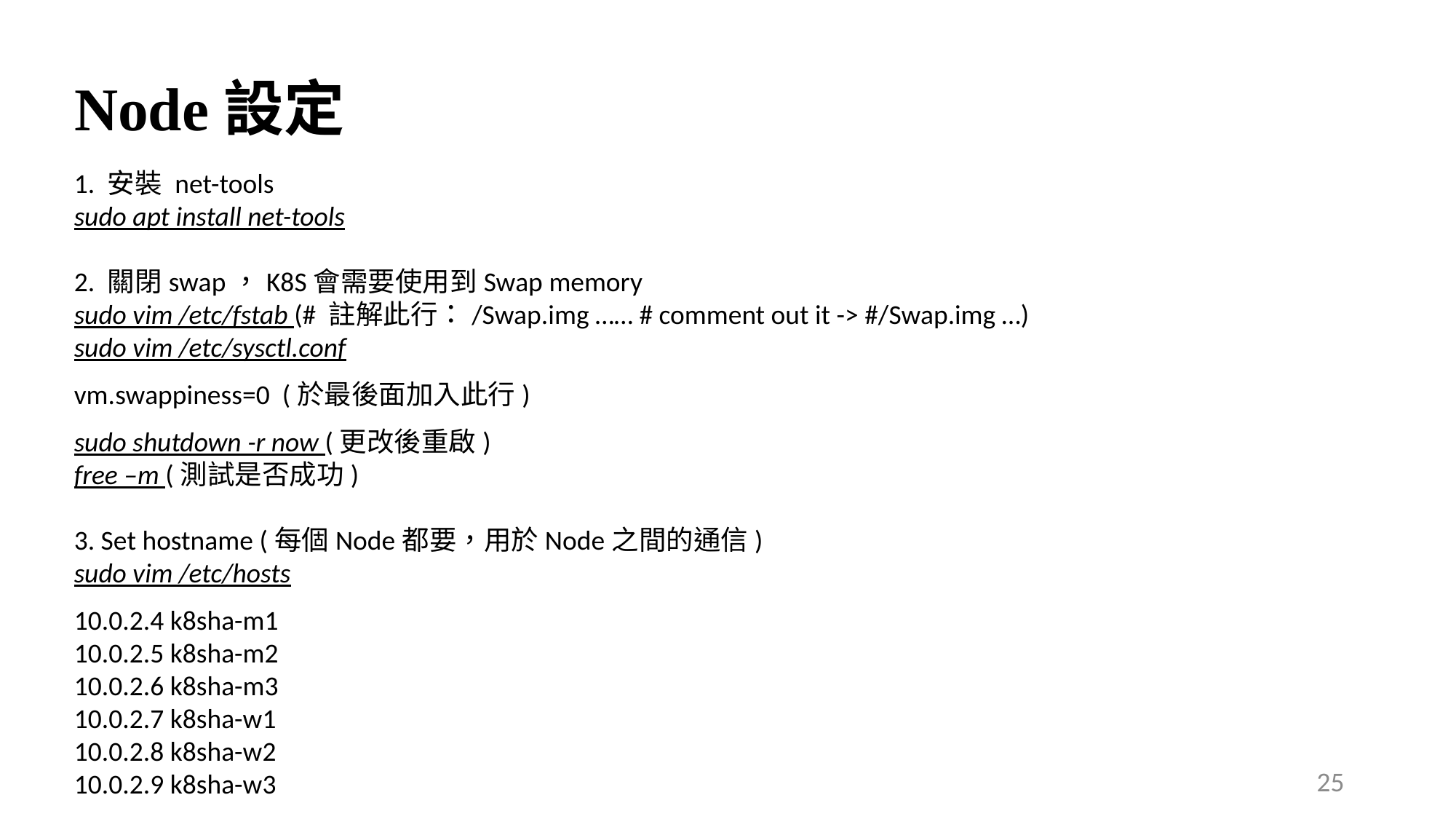

# Node設定
1. 安裝 net-tools
sudo apt install net-tools

2. 關閉swap，K8S會需要使用到Swap memory
sudo vim /etc/fstab (# 註解此行：/Swap.img …… # comment out it -> #/Swap.img …)
sudo vim /etc/sysctl.conf

vm.swappiness=0  (於最後面加入此行)

sudo shutdown -r now (更改後重啟)
free –m (測試是否成功)

3. Set hostname (每個Node都要，用於Node之間的通信)
sudo vim /etc/hosts

10.0.2.4 k8sha-m1
10.0.2.5 k8sha-m2
10.0.2.6 k8sha-m3
10.0.2.7 k8sha-w1
10.0.2.8 k8sha-w2
10.0.2.9 k8sha-w3
25